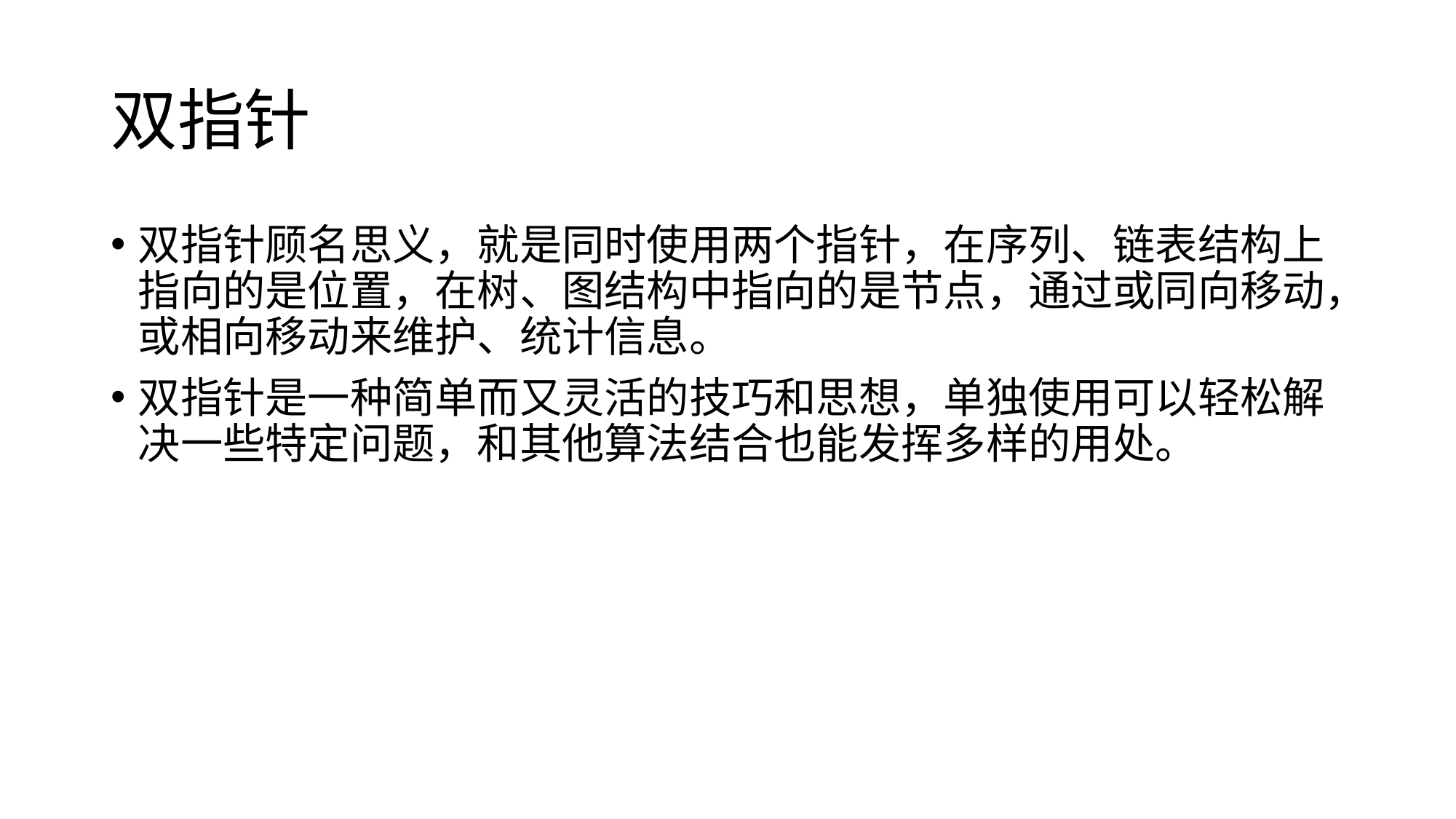

# 双指针
双指针顾名思义，就是同时使用两个指针，在序列、链表结构上指向的是位置，在树、图结构中指向的是节点，通过或同向移动，或相向移动来维护、统计信息。
双指针是一种简单而又灵活的技巧和思想，单独使用可以轻松解决一些特定问题，和其他算法结合也能发挥多样的用处。